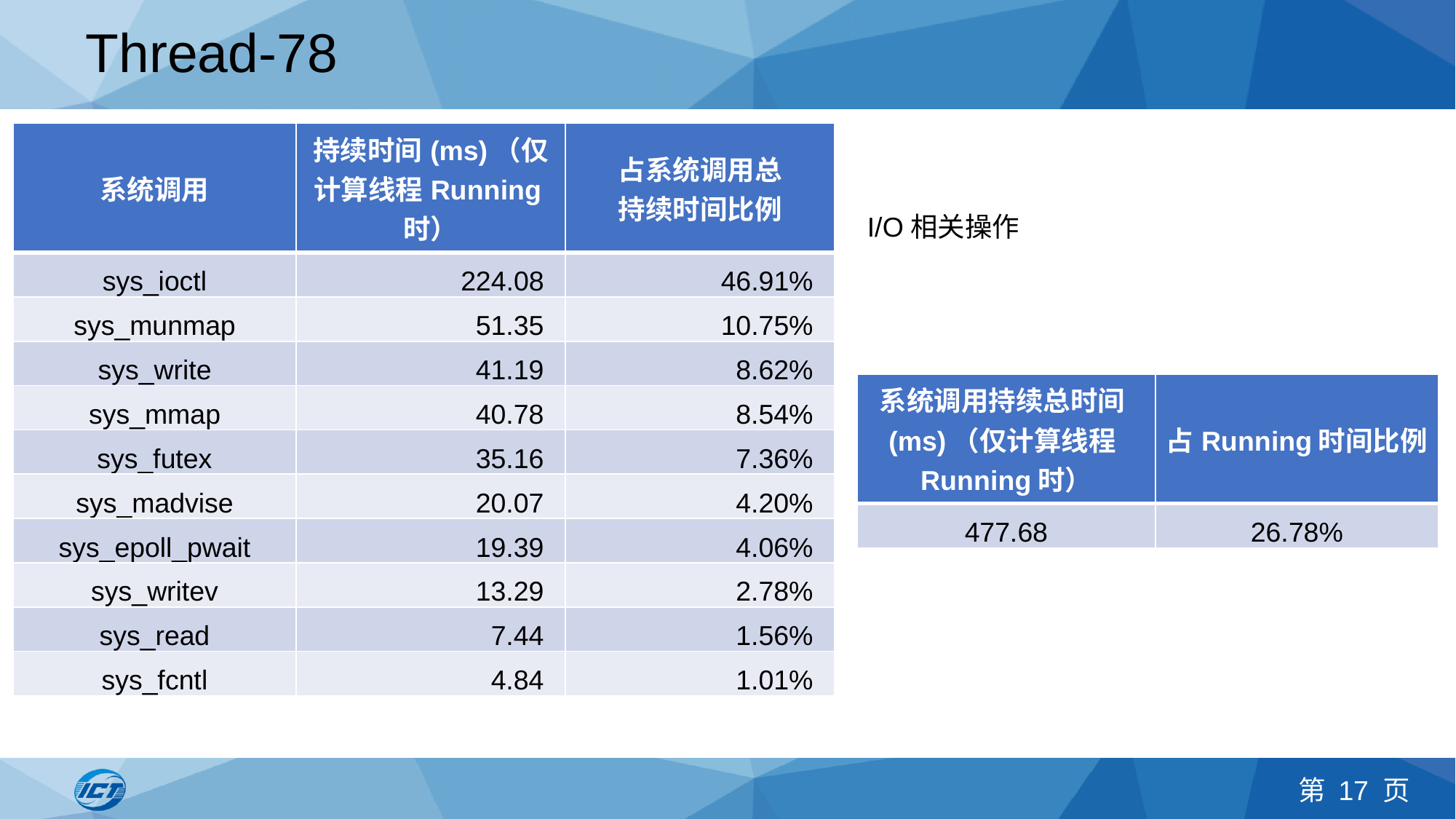

# Thread-78
| 系统调用 | 持续时间(ms)（仅计算线程Running时） | 占系统调用总 持续时间比例 |
| --- | --- | --- |
| sys\_ioctl | 224.08 | 46.91% |
| sys\_munmap | 51.35 | 10.75% |
| sys\_write | 41.19 | 8.62% |
| sys\_mmap | 40.78 | 8.54% |
| sys\_futex | 35.16 | 7.36% |
| sys\_madvise | 20.07 | 4.20% |
| sys\_epoll\_pwait | 19.39 | 4.06% |
| sys\_writev | 13.29 | 2.78% |
| sys\_read | 7.44 | 1.56% |
| sys\_fcntl | 4.84 | 1.01% |
I/O相关操作
| 系统调用持续总时间(ms)（仅计算线程Running时） | 占Running时间比例 |
| --- | --- |
| 477.68 | 26.78% |
第 17 页